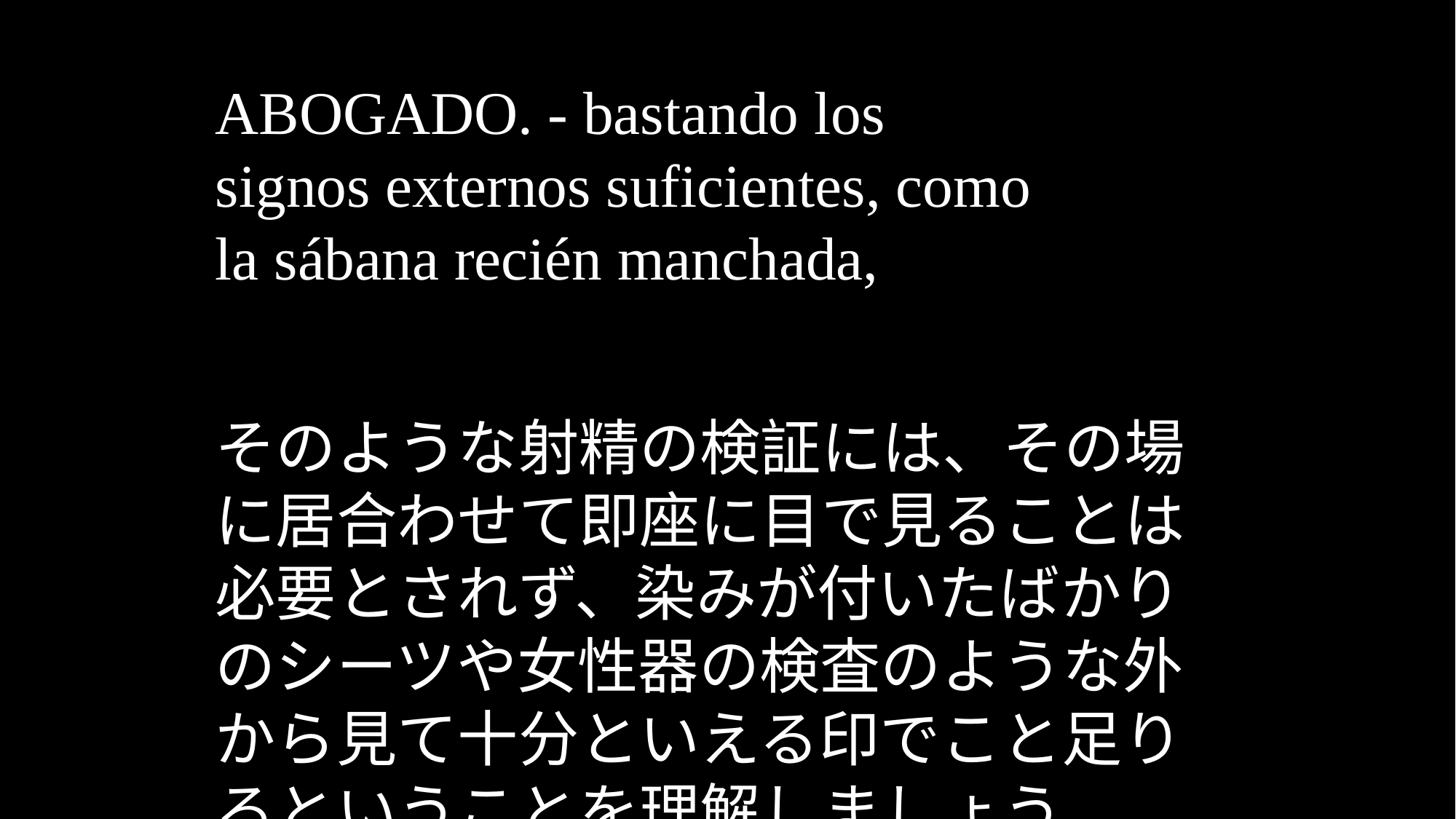

ABOGADO. - bastando los signos externos suficientes, como la sábana recién manchada,

そのような射精の検証には、その場に居合わせて即座に目で見ることは必要とされず、染みが付いたばかりのシーツや女性器の検査のような外から見て十分といえる印でこと足りるということを理解しましょう